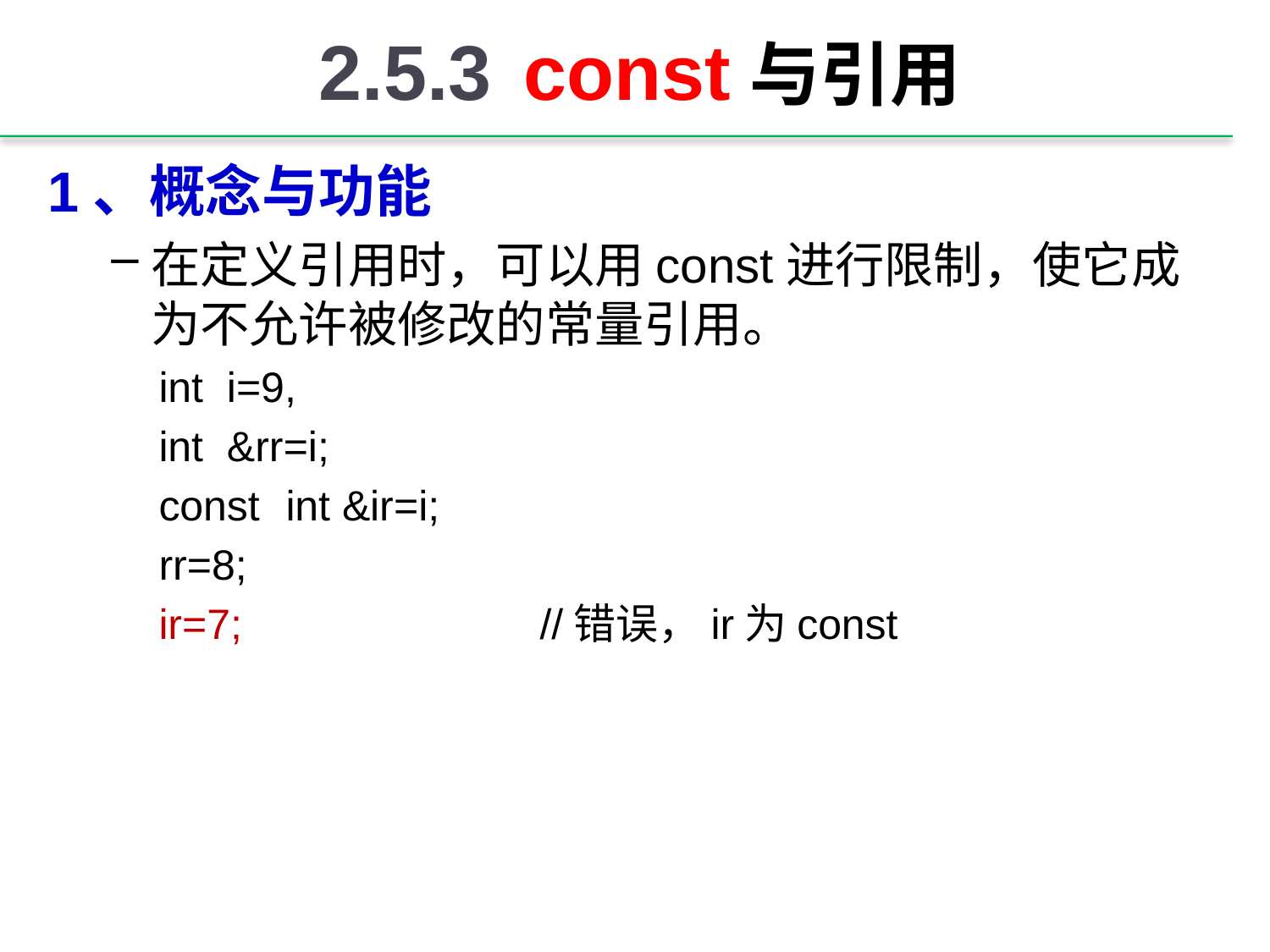

2.5.3  const与引用
1、概念与功能
在定义引用时，可以用const进行限制，使它成为不允许被修改的常量引用。
int  i=9,
int  &rr=i;
const	int &ir=i;
rr=8;
ir=7;             		//错误，ir为const